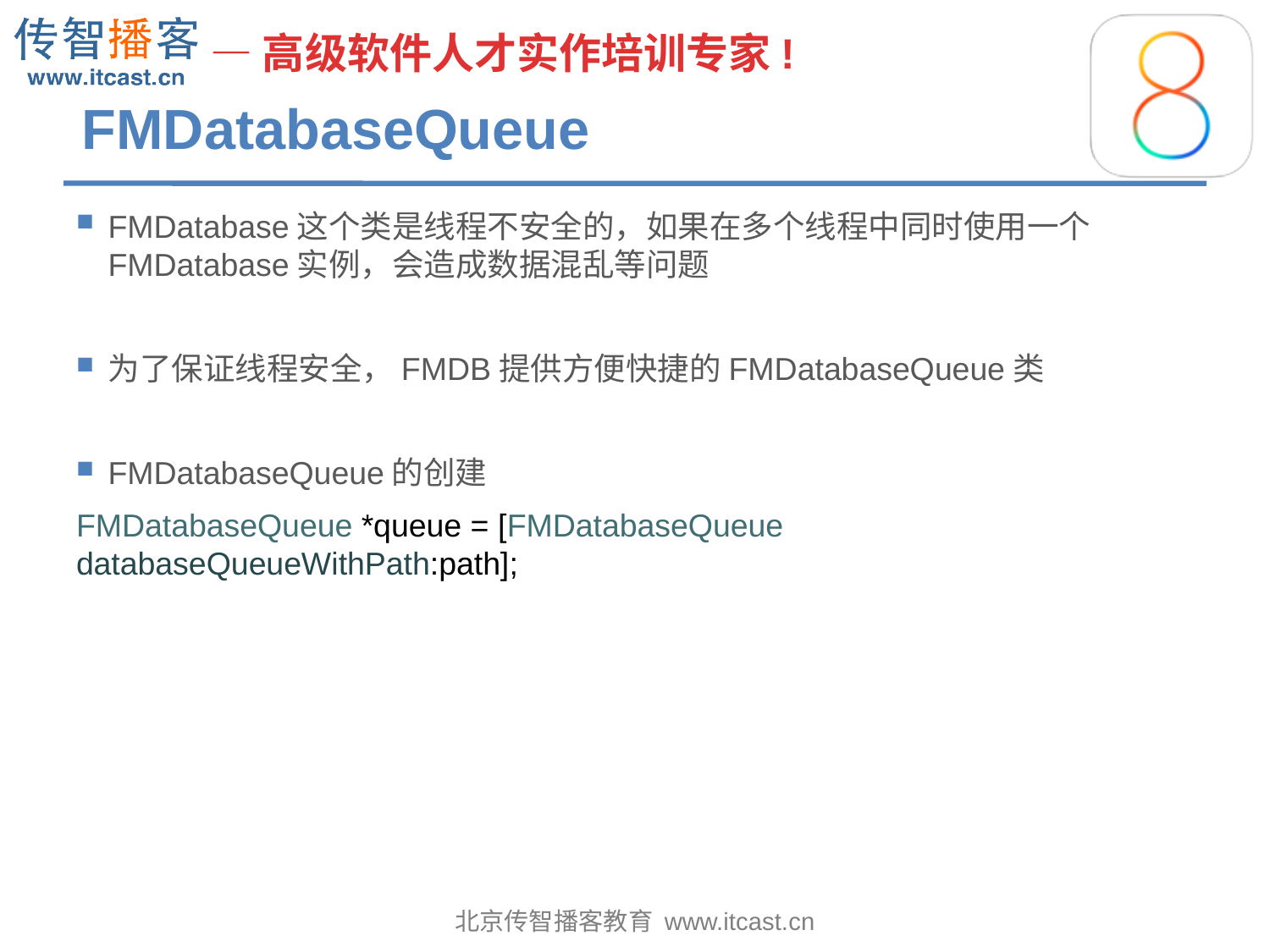

# FMDatabaseQueue
FMDatabase这个类是线程不安全的，如果在多个线程中同时使用一个FMDatabase实例，会造成数据混乱等问题

为了保证线程安全，FMDB提供方便快捷的FMDatabaseQueue类

FMDatabaseQueue的创建
FMDatabaseQueue *queue = [FMDatabaseQueue databaseQueueWithPath:path];